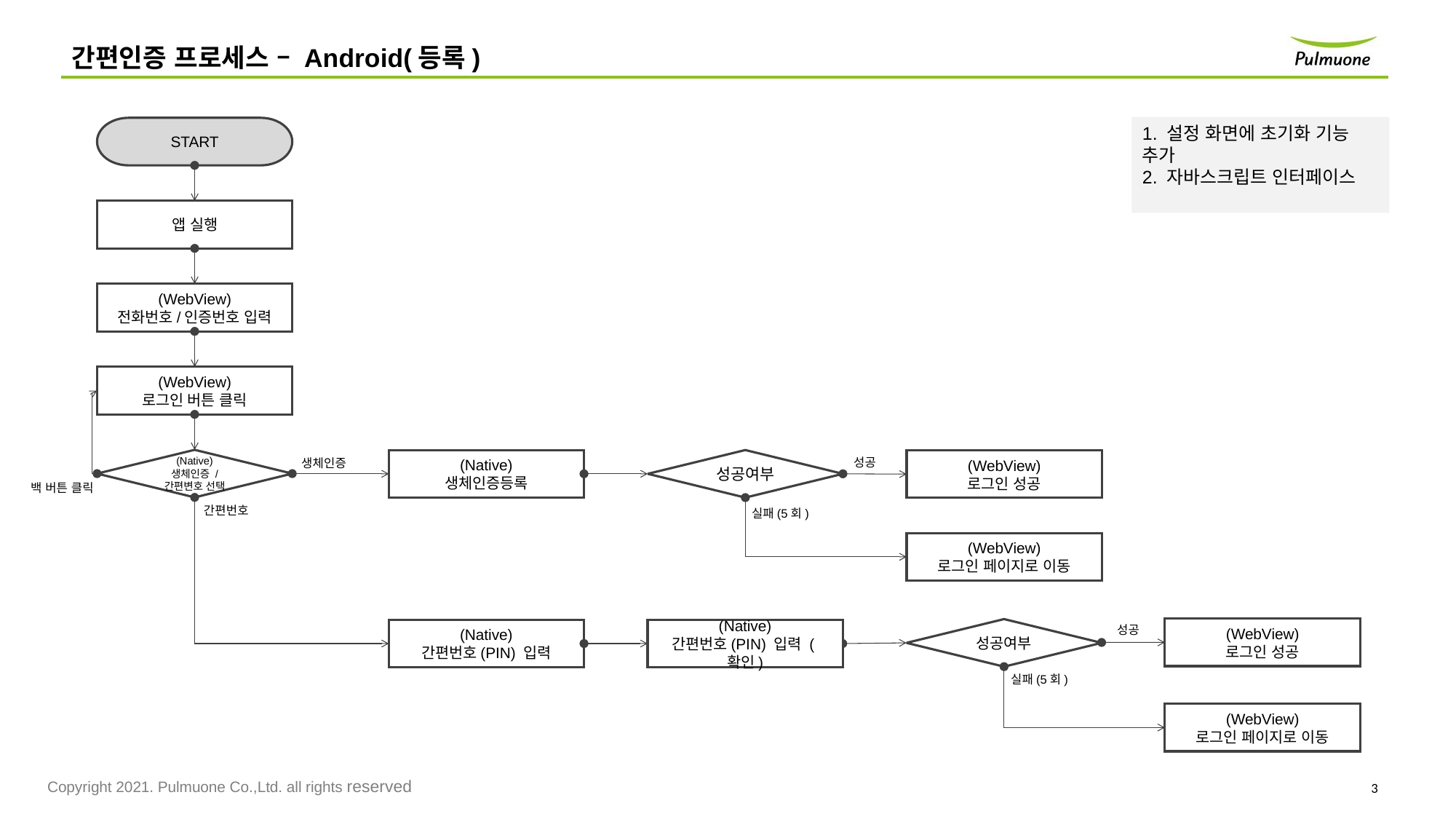

간편인증 프로세스 – Android(등록)
1. 설정 화면에 초기화 기능 추가
2. 자바스크립트 인터페이스
START
앱 실행
(WebView)
전화번호/인증번호 입력
(WebView)
로그인 버튼 클릭
성공
(Native)
생체인증 / 간편변호 선택
(Native)
생체인증등록
성공여부
생체인증
(WebView)
로그인 성공
백 버튼 클릭
간편번호
실패(5회)
(WebView)
로그인 페이지로 이동
성공
(WebView)
로그인 성공
성공여부
(Native)
간편번호(PIN) 입력 (확인)
(Native)
간편번호(PIN) 입력
실패(5회)
(WebView)
로그인 페이지로 이동